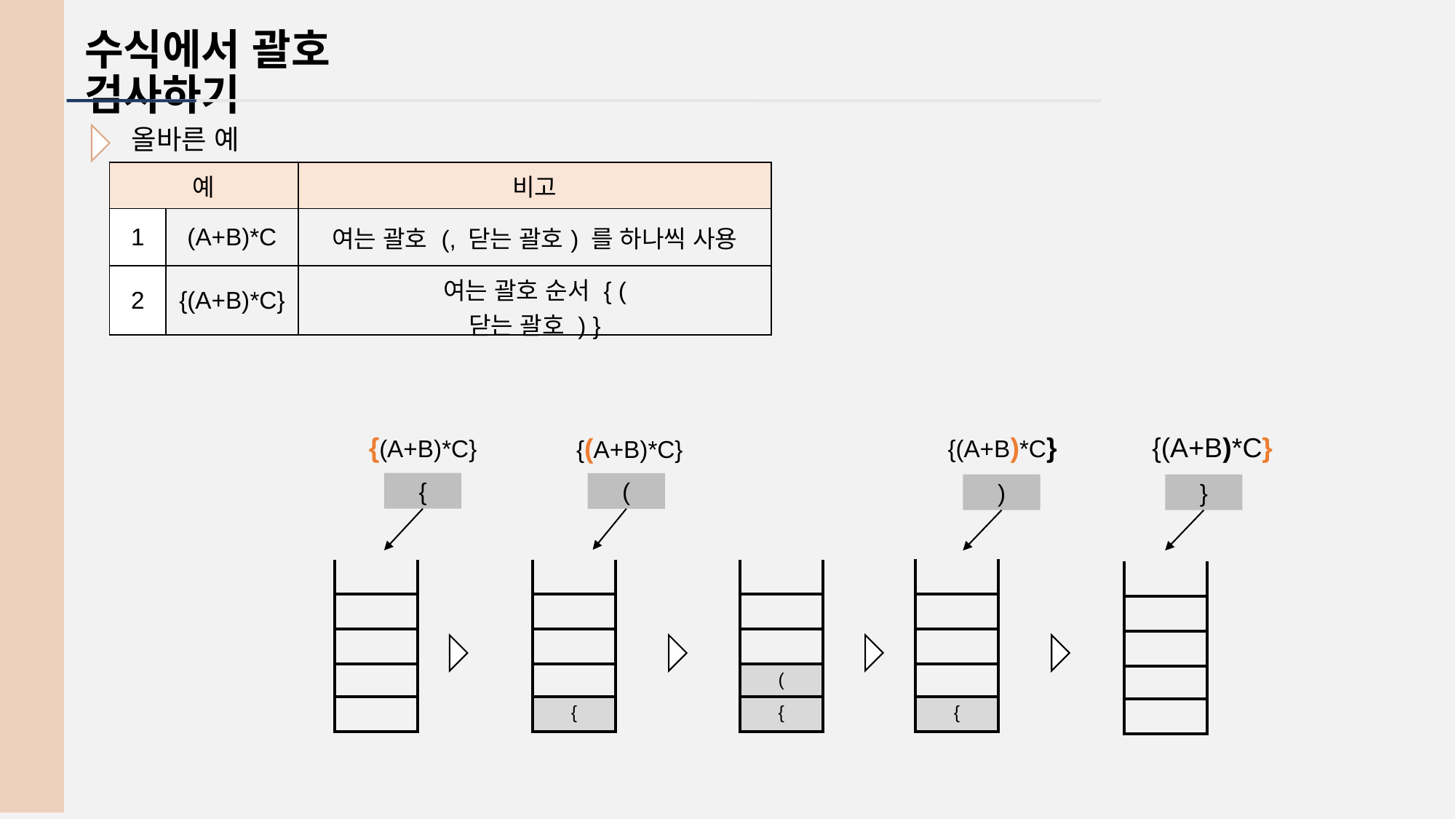

수식에서 괄호 검사하기

올바른 예

| 예 |  | 비고 |
| --- | --- | --- |
| 1 | (A+B)\*C | 여는 괄호 (, 닫는 괄호) 를 하나씩 사용 |
| 2 | {(A+B)\*C} | 여는 괄호 순서 { ( 닫는 괄호 ) } |
{(A+B)*C}
{(A+B)*C}
{(A+B)*C}
{(A+B)*C}
{
(
)
}
|  |
| --- |
|  |
|  |
|  |
| { |
|  |
| --- |
|  |
|  |
|  |
|  |
|  |
| --- |
|  |
|  |
|  |
| { |
|  |
| --- |
|  |
|  |
| ( |
| { |
|  |
| --- |
|  |
|  |
|  |
|  |